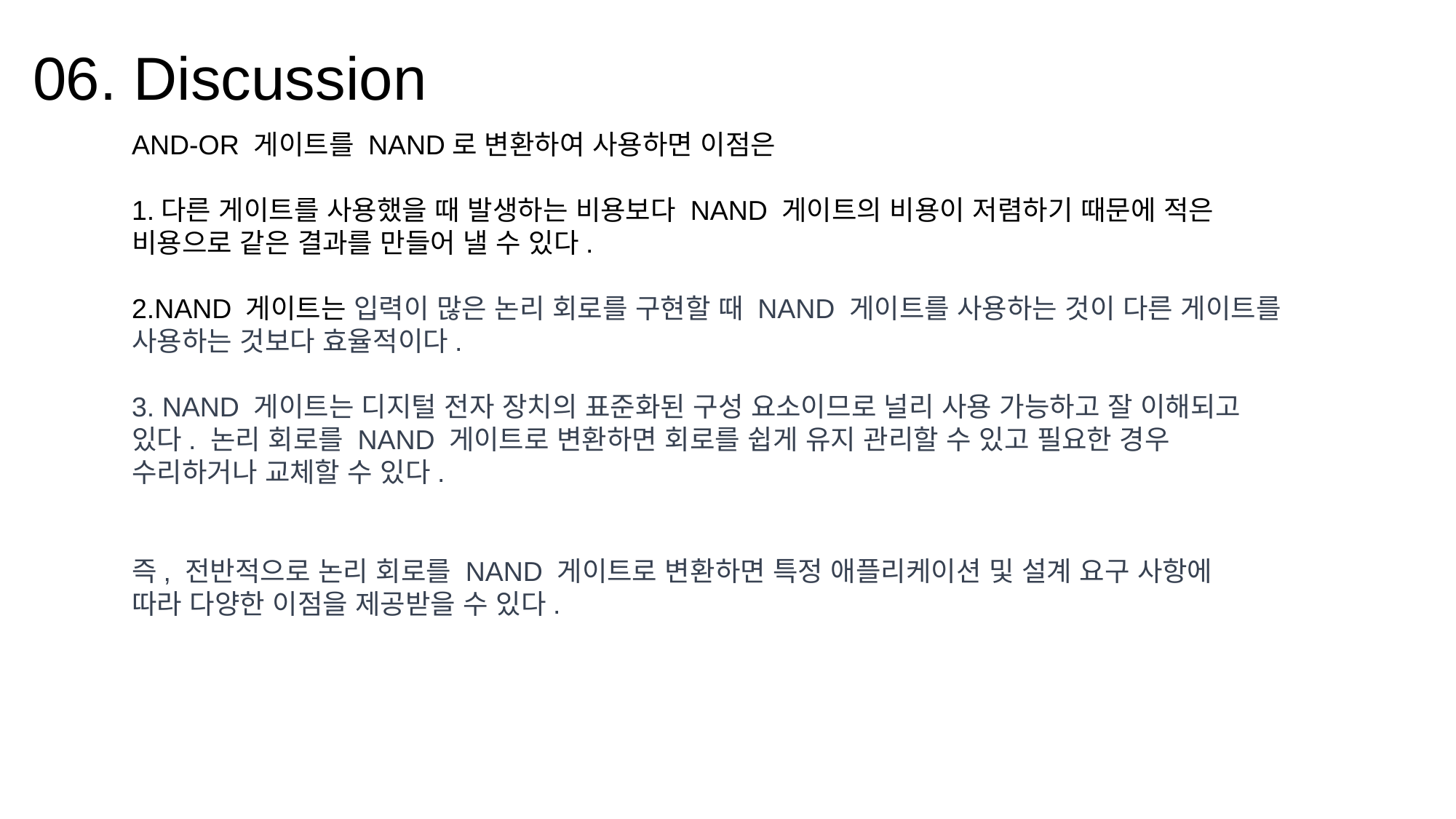

06. Discussion
AND-OR 게이트를 NAND로 변환하여 사용하면 이점은

1.다른 게이트를 사용했을 때 발생하는 비용보다 NAND 게이트의 비용이 저렴하기 때문에 적은 비용으로 같은 결과를 만들어 낼 수 있다.

2.NAND 게이트는 입력이 많은 논리 회로를 구현할 때 NAND 게이트를 사용하는 것이 다른 게이트를 사용하는 것보다 효율적이다.

3. NAND 게이트는 디지털 전자 장치의 표준화된 구성 요소이므로 널리 사용 가능하고 잘 이해되고 있다. 논리 회로를 NAND 게이트로 변환하면 회로를 쉽게 유지 관리할 수 있고 필요한 경우 수리하거나 교체할 수 있다.

즉, 전반적으로 논리 회로를 NAND 게이트로 변환하면 특정 애플리케이션 및 설계 요구 사항에 따라 다양한 이점을 제공받을 수 있다.